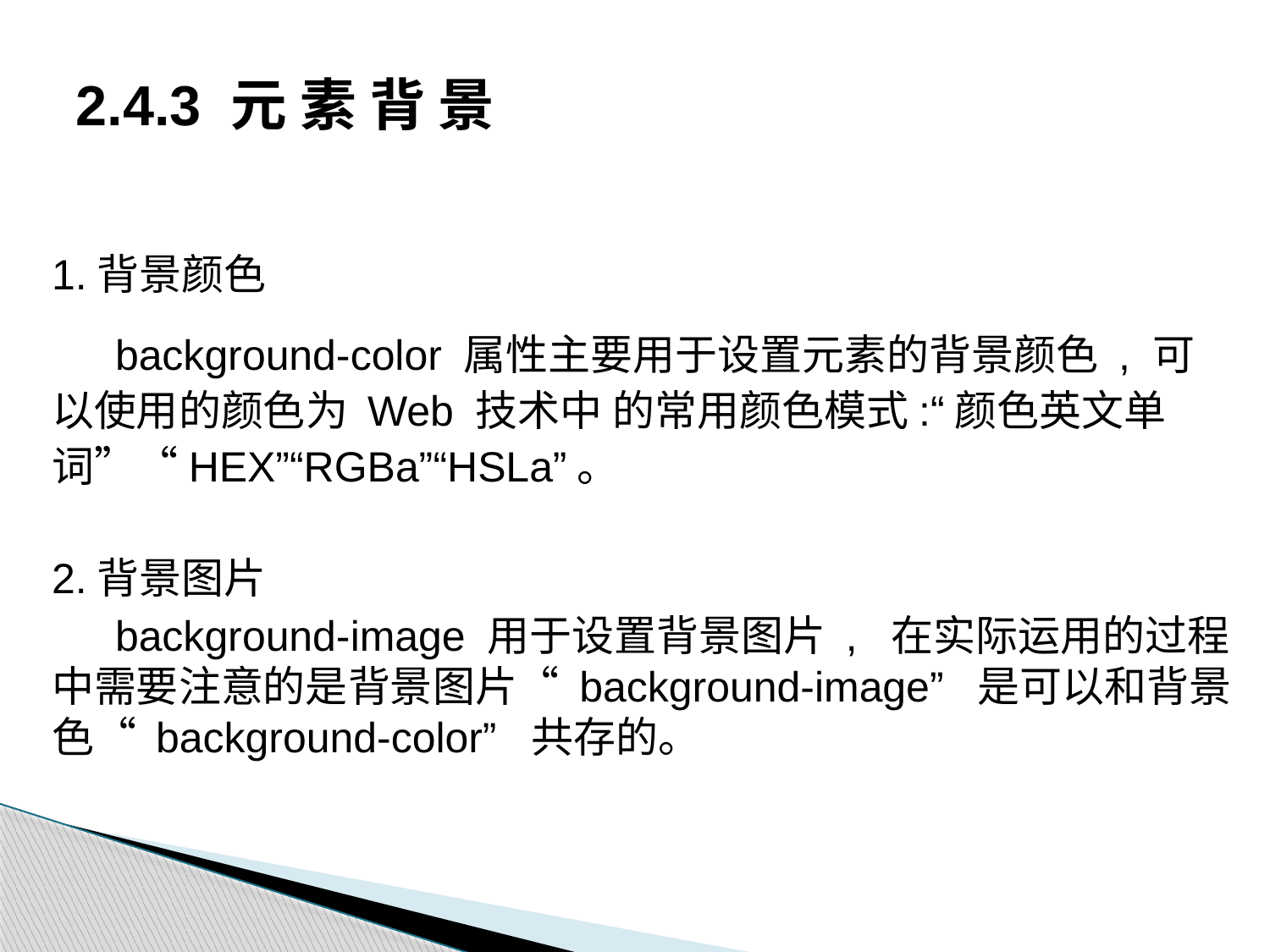

# 2.4.3 元 素 背 景
1.背景颜色
background-color 属性主要用于设置元素的背景颜色 , 可以使用的颜色为 Web 技术中 的常用颜色模式:“颜色英文单词”“HEX”“RGBa”“HSLa”。

2.背景图片
background-image 用于设置背景图片 ,  在实际运用的过程中需要注意的是背景图片“ background-image”  是可以和背景色“ background-color”  共存的。